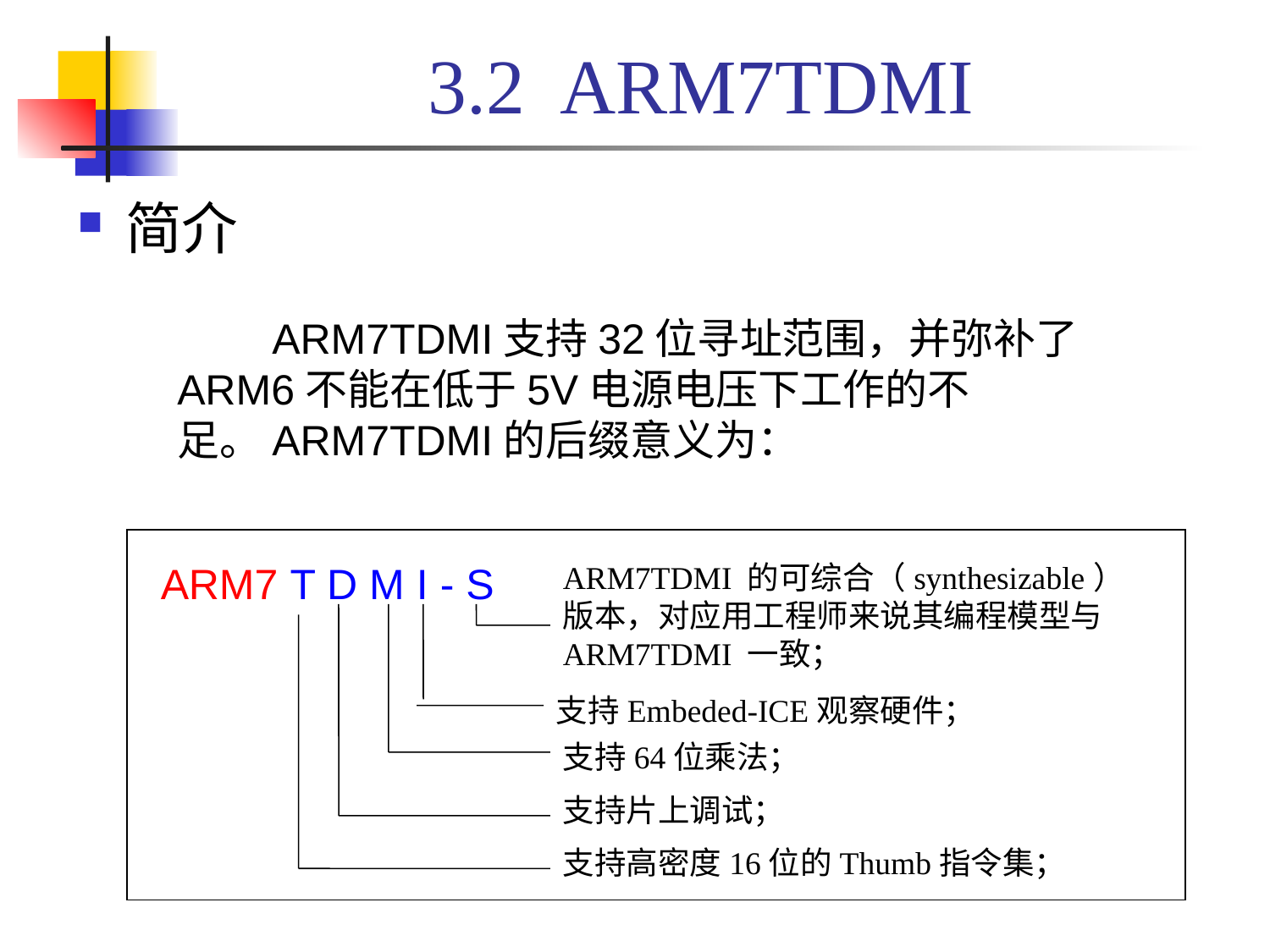

# 3.2  ARM7TDMI
简介
        ARM7TDMI支持32位寻址范围，并弥补了ARM6不能在低于5V电源电压下工作的不足。ARM7TDMI的后缀意义为：

ARM7 T D M I - S
ARM7TDMI 的可综合（synthesizable）版本，对应用工程师来说其编程模型与ARM7TDMI 一致；

支持Embeded-ICE观察硬件；

支持64位乘法；

支持片上调试；

支持高密度16位的Thumb指令集；